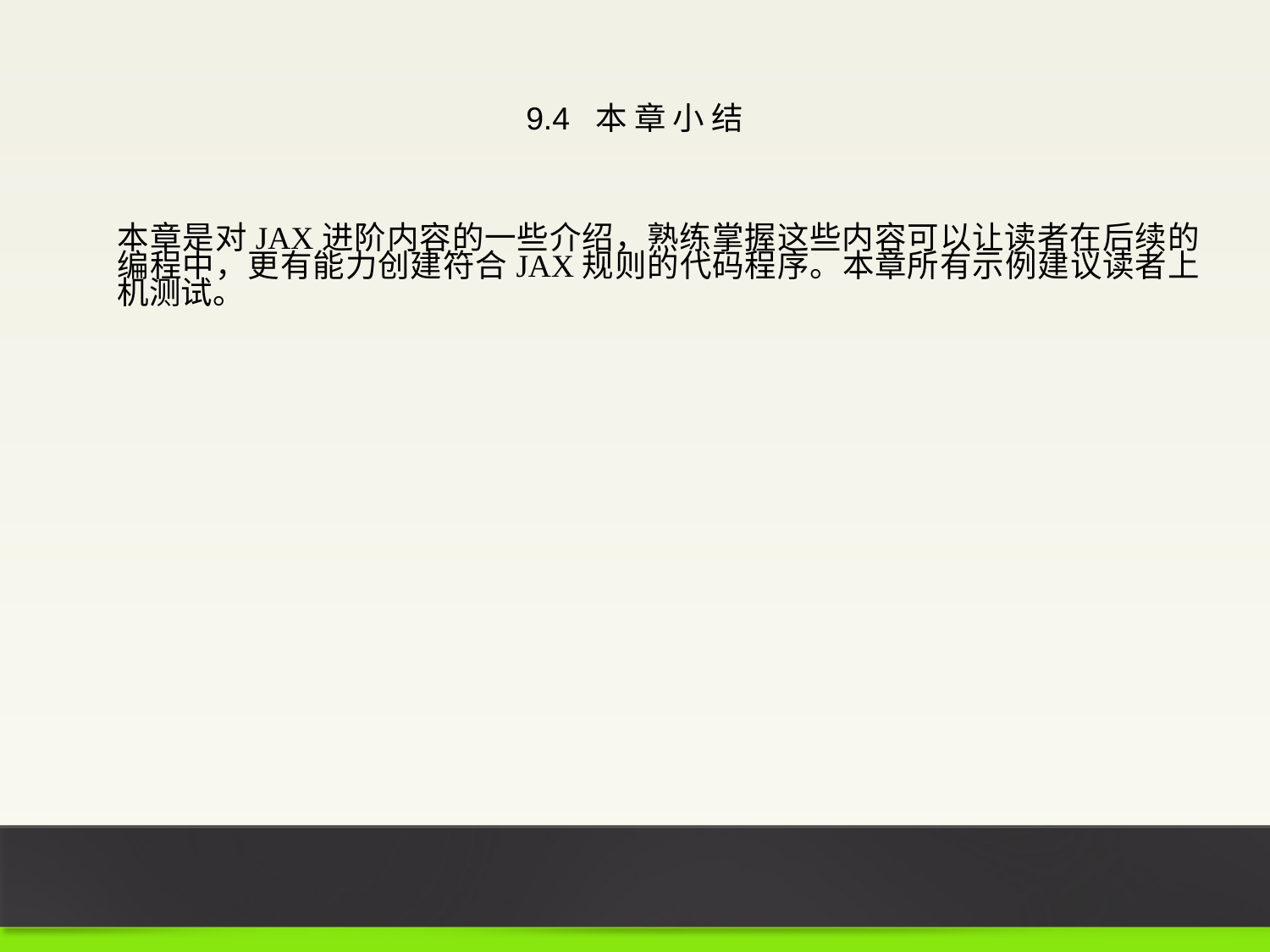

9.4  本 章 小 结
本章是对JAX进阶内容的一些介绍，熟练掌握这些内容可以让读者在后续的编程中，更有能力创建符合JAX规则的代码程序。本章所有示例建议读者上机测试。